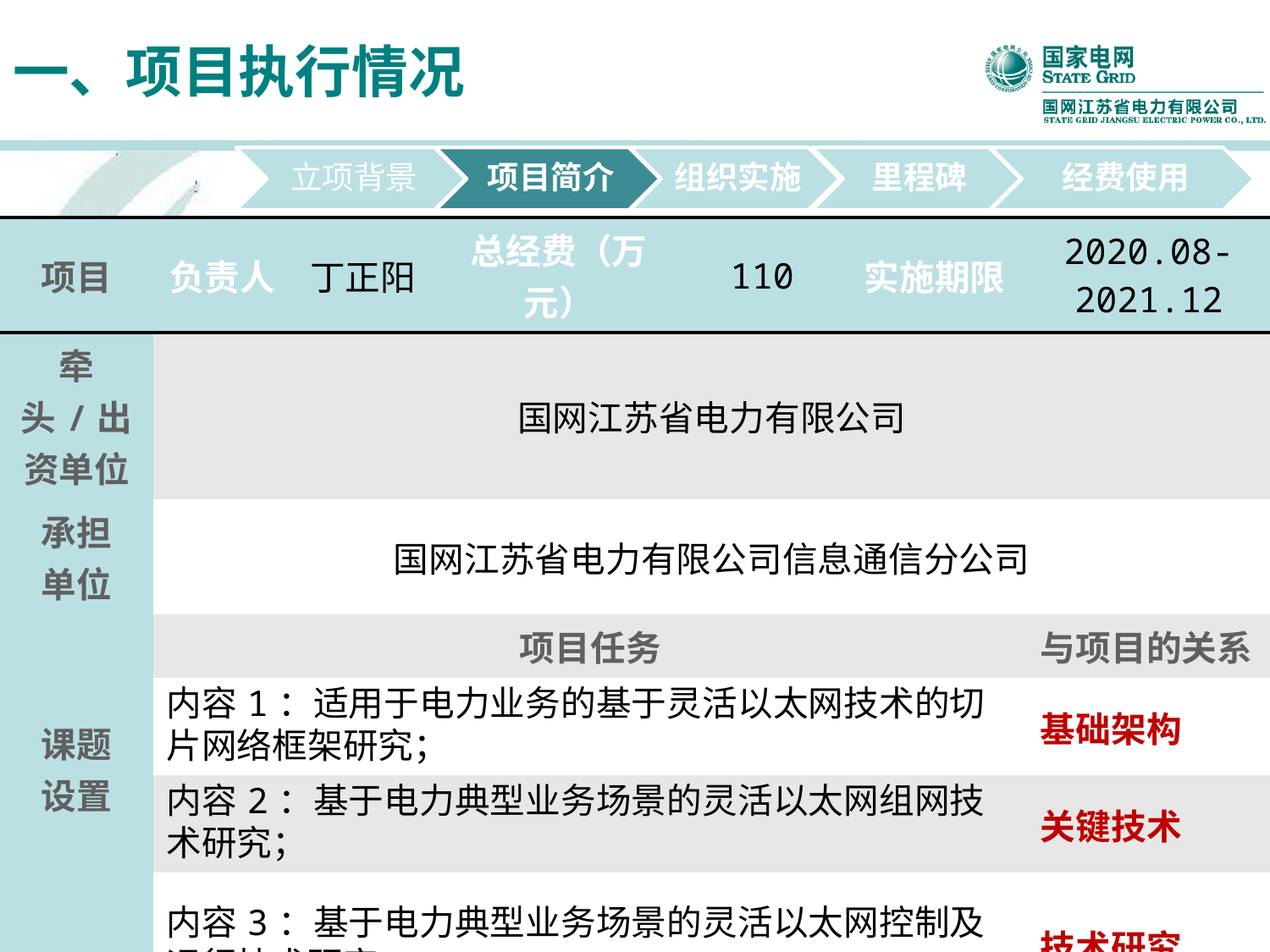

# 一、项目执行情况
立项背景
项目简介
组织实施
里程碑
经费使用
| 项目 | 负责人 | 丁正阳 | 总经费（万元） | 110 | 实施期限 | 2020.08-2021.12 |
| --- | --- | --- | --- | --- | --- | --- |
| 牵头/出资单位 | 国网江苏省电力有限公司 |  |  |  |  |  |
| 承担 单位 | 国网江苏省电力有限公司信息通信分公司 |  |  |  |  |  |
| 课题 设置 | 项目任务 |  |  |  |  | 与项目的关系 |
|  | 内容1：适用于电力业务的基于灵活以太网技术的切片网络框架研究； |  |  |  |  | 基础架构 |
|  | 内容2：基于电力典型业务场景的灵活以太网组网技术研究； |  |  |  |  | 关键技术 |
|  | 内容3：基于电力典型业务场景的灵活以太网控制及运行技术研究 |  |  |  |  | 技术研究 |
2